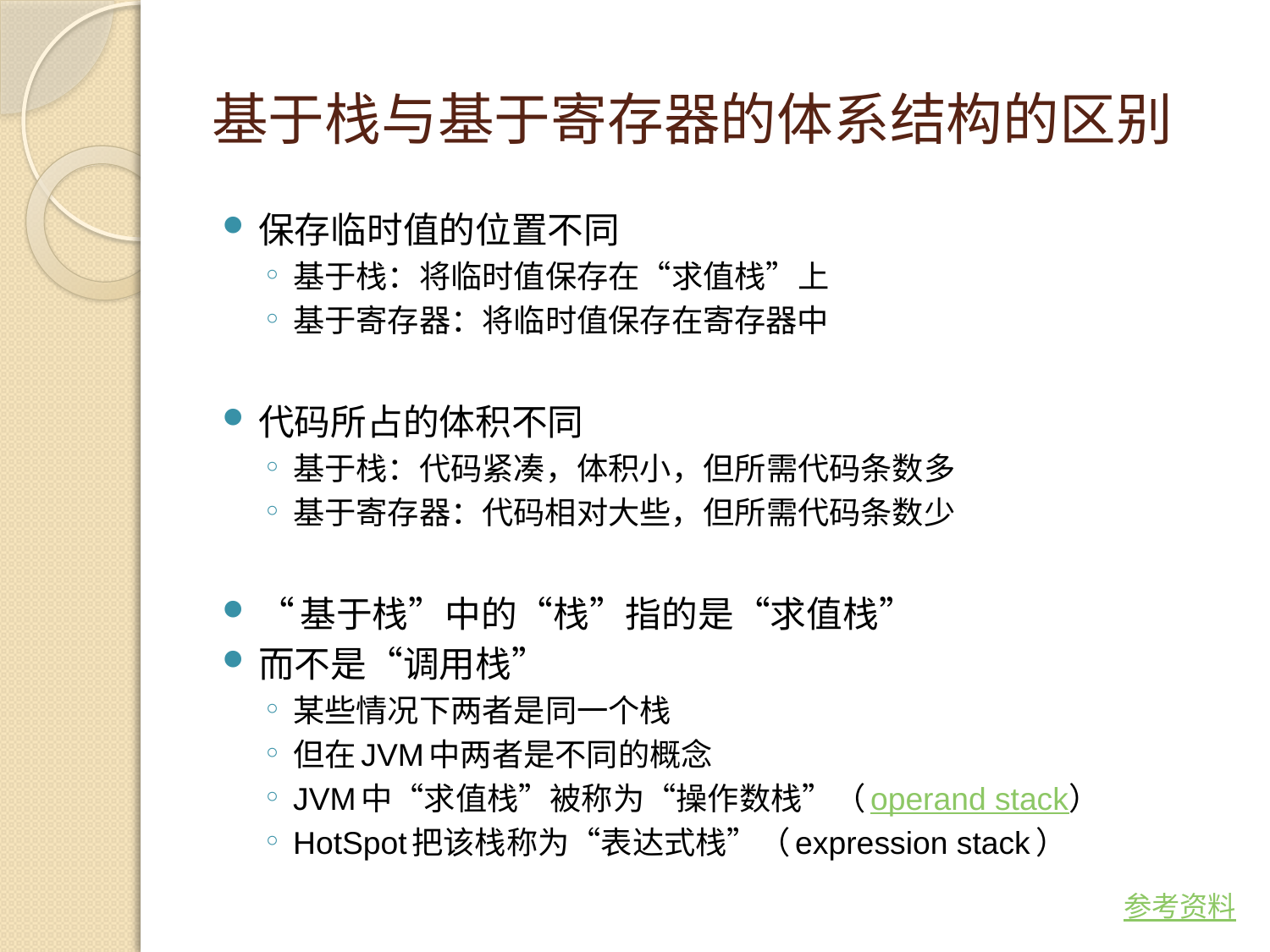

# 基于栈与基于寄存器的体系结构的区别
保存临时值的位置不同
基于栈：将临时值保存在“求值栈”上
基于寄存器：将临时值保存在寄存器中

代码所占的体积不同
基于栈：代码紧凑，体积小，但所需代码条数多
基于寄存器：代码相对大些，但所需代码条数少

“基于栈”中的“栈”指的是“求值栈”
而不是“调用栈”
某些情况下两者是同一个栈
但在JVM中两者是不同的概念
JVM中“求值栈”被称为“操作数栈”（operand stack）
HotSpot把该栈称为“表达式栈”（expression stack）
参考资料